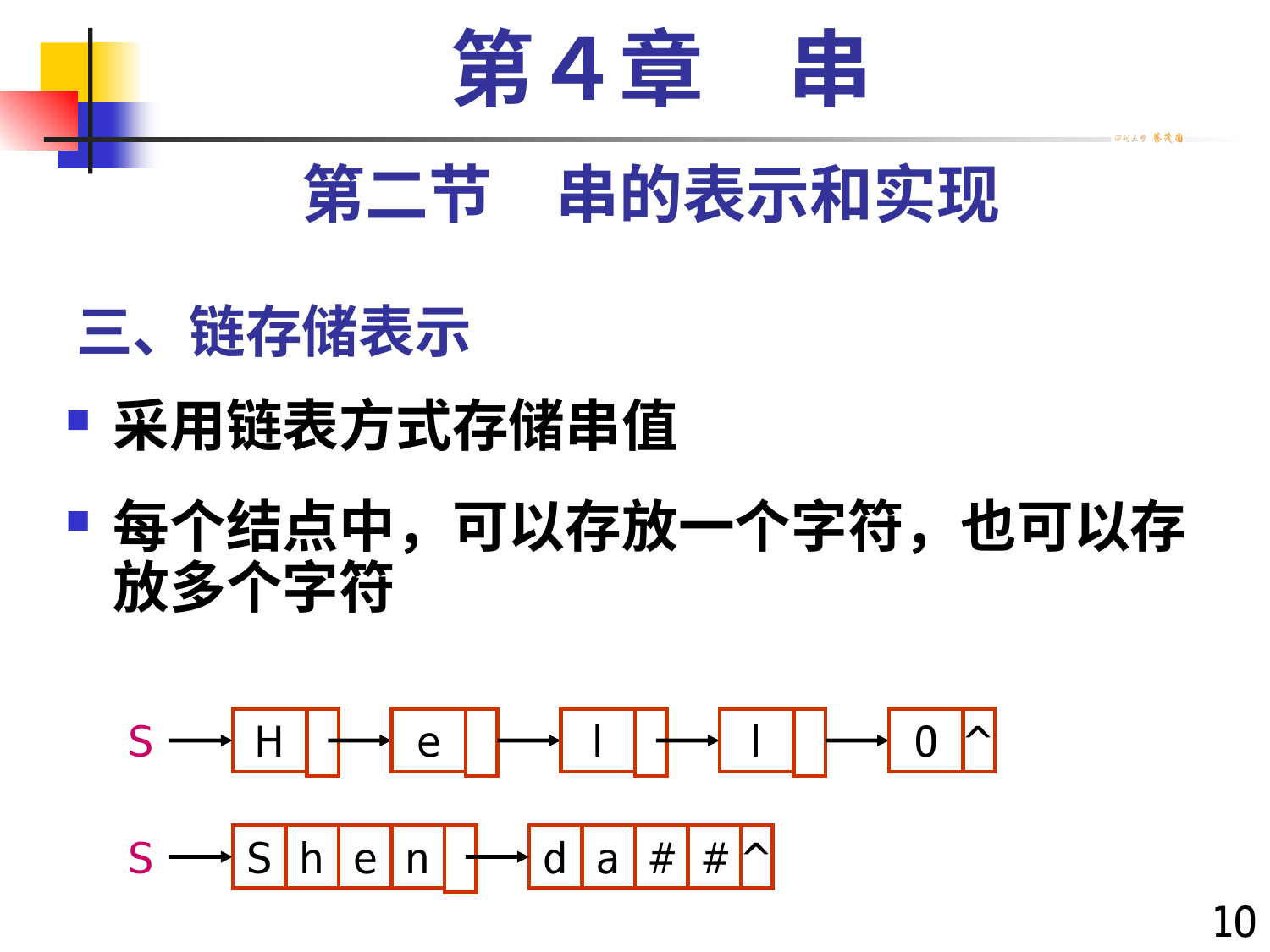

第４章　串
第二节　串的表示和实现
# 三、链存储表示
采用链表方式存储串值
每个结点中，可以存放一个字符，也可以存放多个字符
S
H

e

l

l

0
^

S
S
h
e
n

d
a
#
#
^

10